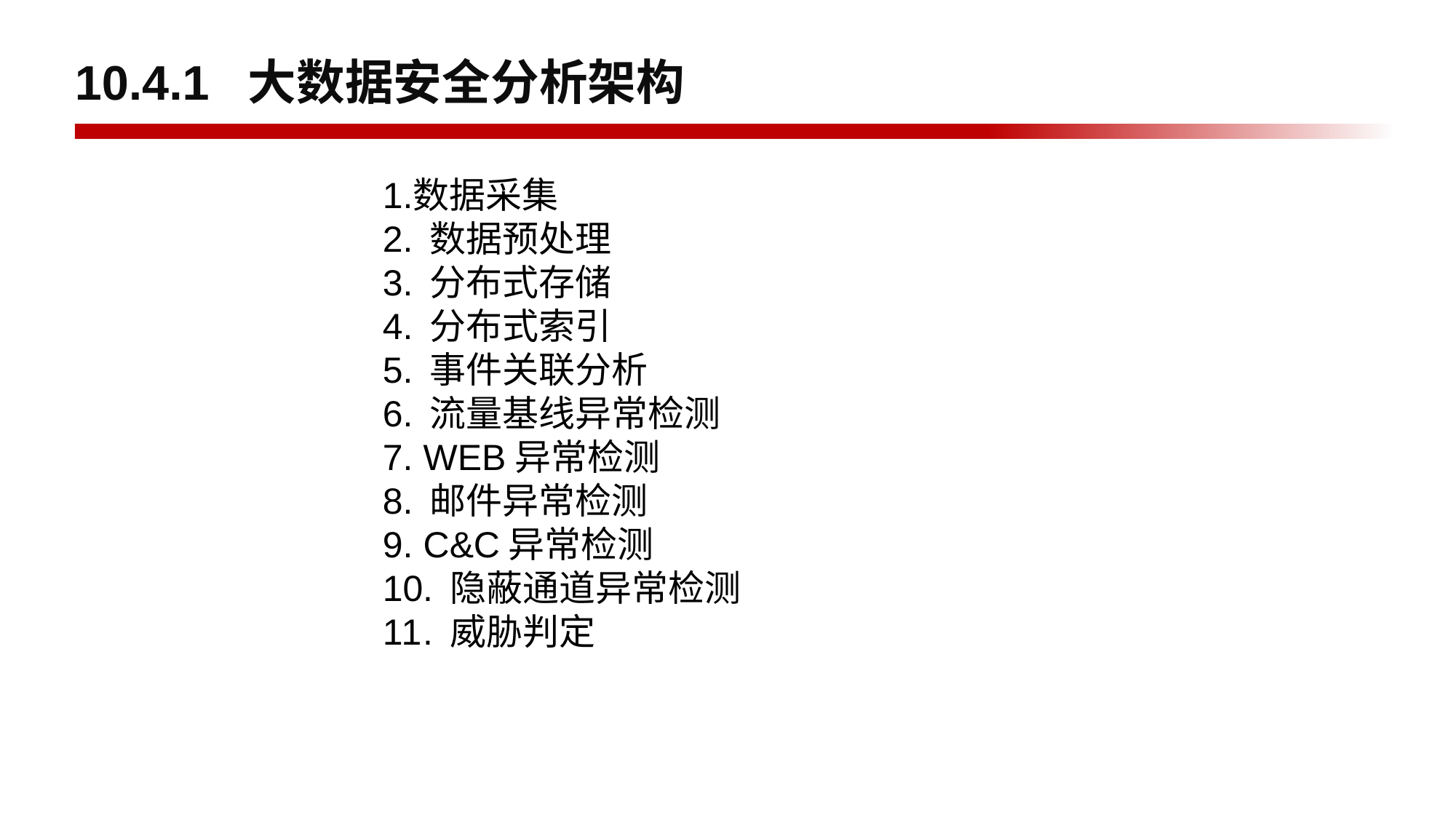

# 10.4.1  大数据安全分析架构

数据采集
 数据预处理
 分布式存储
 分布式索引
 事件关联分析
 流量基线异常检测
 WEB异常检测
 邮件异常检测
 C&C异常检测
 隐蔽通道异常检测
 威胁判定